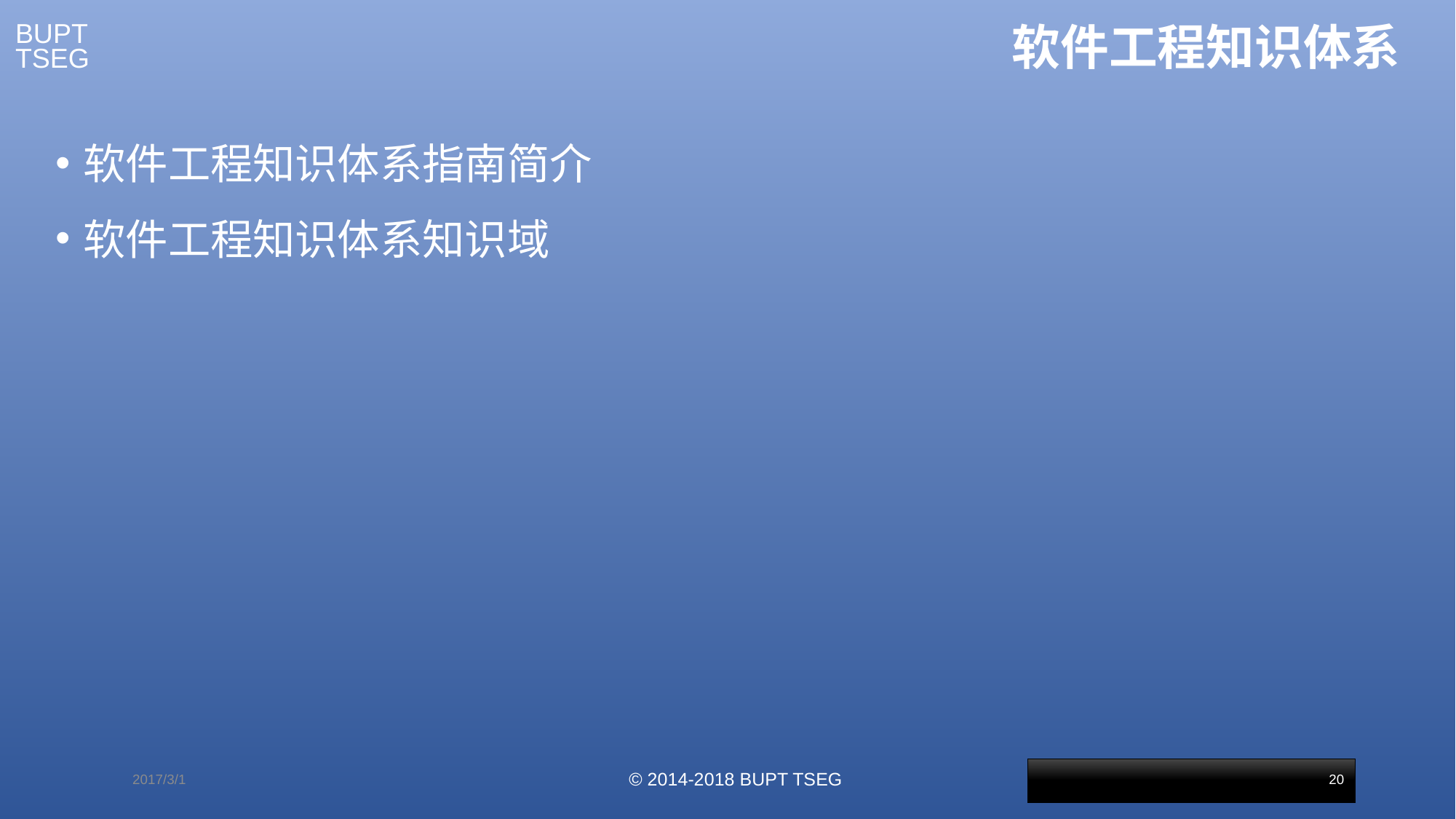

# 软件工程知识体系
软件工程知识体系指南简介
软件工程知识体系知识域

2017/3/1
© 2014-2018 BUPT TSEG
20